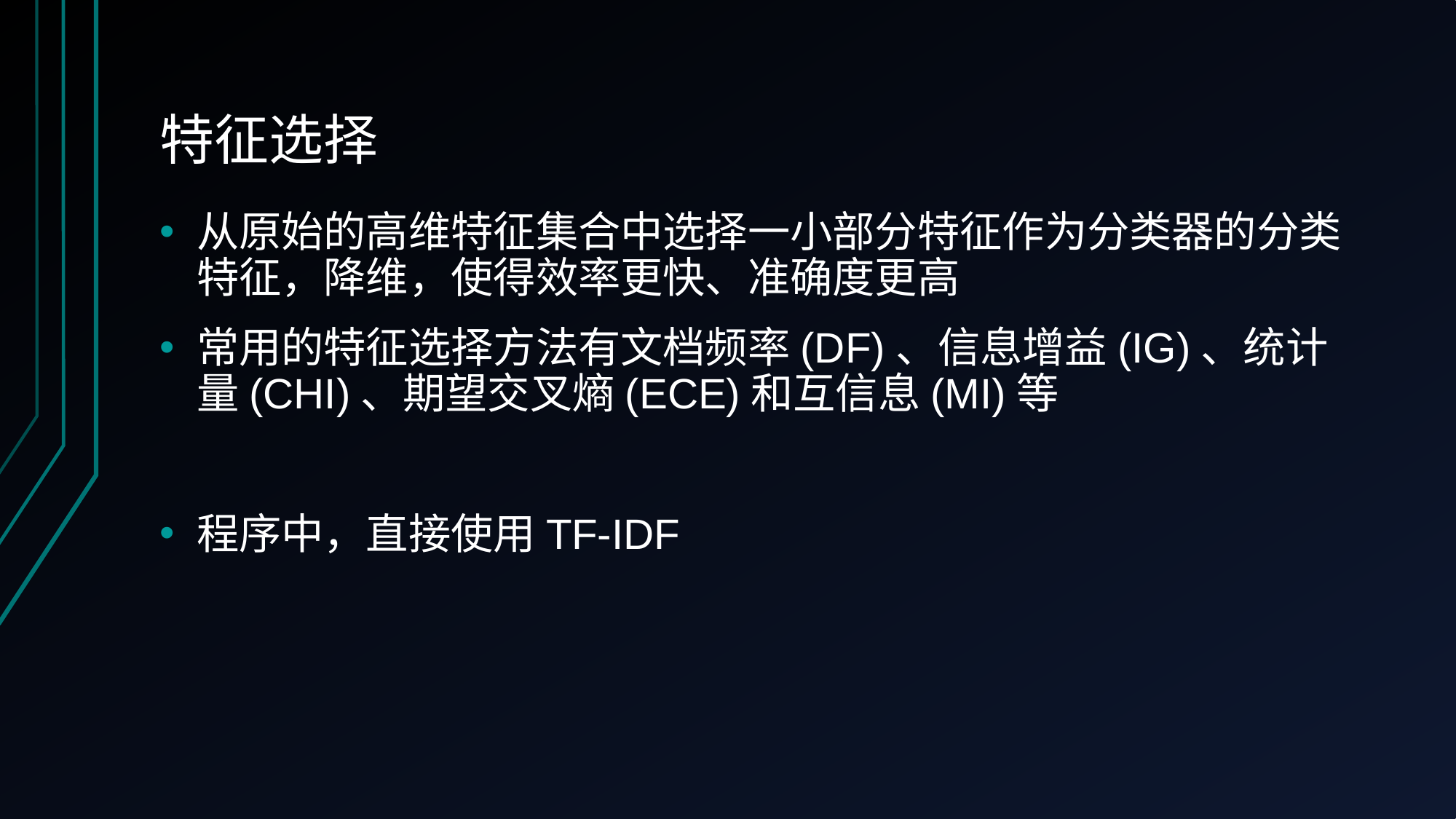

# 特征选择
从原始的高维特征集合中选择一小部分特征作为分类器的分类特征，降维，使得效率更快、准确度更高
常用的特征选择方法有文档频率(DF)、信息增益(IG)、统计量(CHI)、期望交叉熵(ECE)和互信息(MI)等

程序中，直接使用TF-IDF